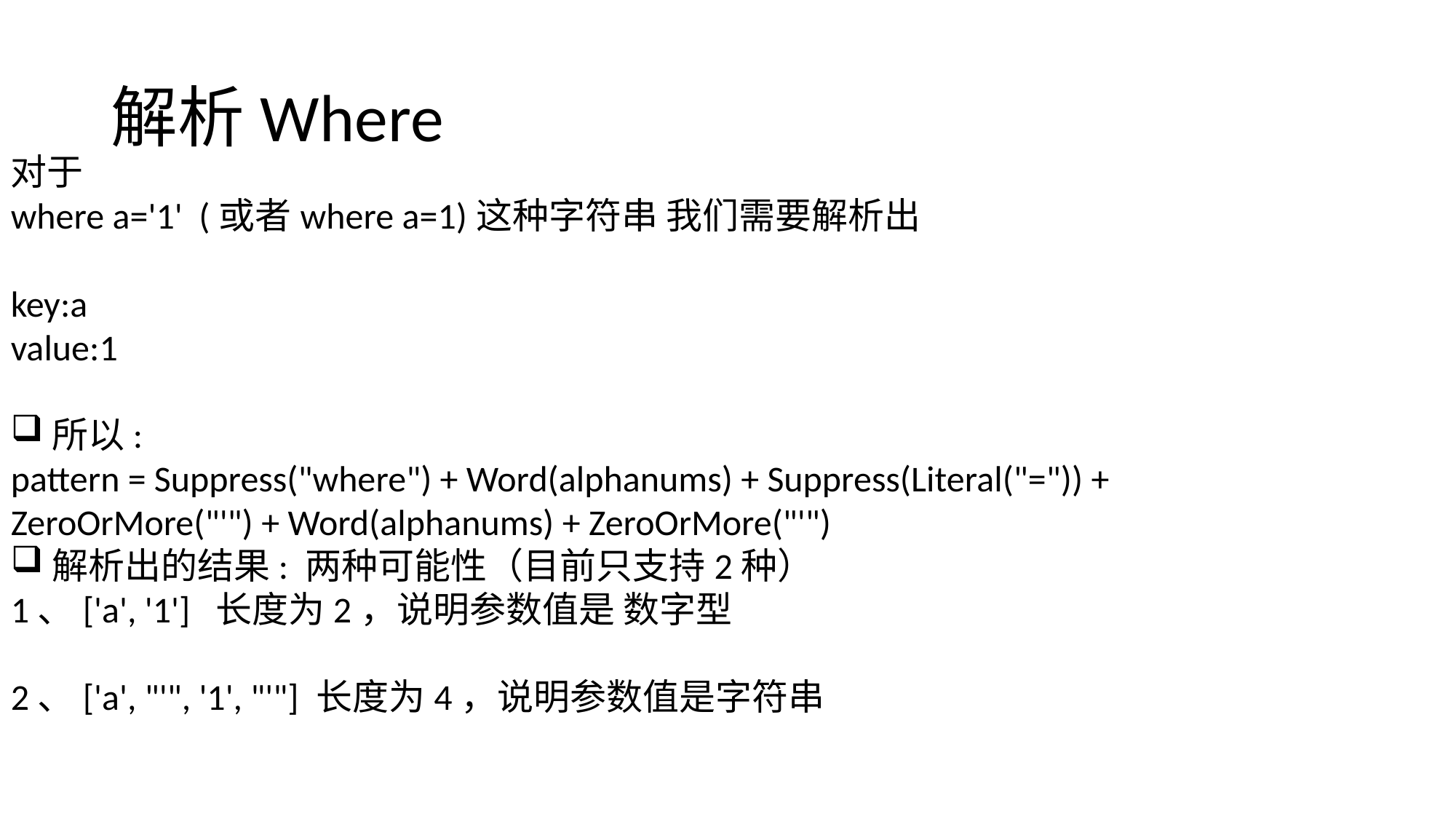

# 解析Where
对于
where a='1'  (或者where a=1)这种字符串 我们需要解析出

key:a
value:1

所以:
pattern = Suppress("where") + Word(alphanums) + Suppress(Literal("=")) + ZeroOrMore("'") + Word(alphanums) + ZeroOrMore("'")
解析出的结果: 两种可能性（目前只支持2种）
1、['a', '1']  长度为2，说明参数值是 数字型

2、['a', "'", '1', "'"] 长度为4，说明参数值是字符串